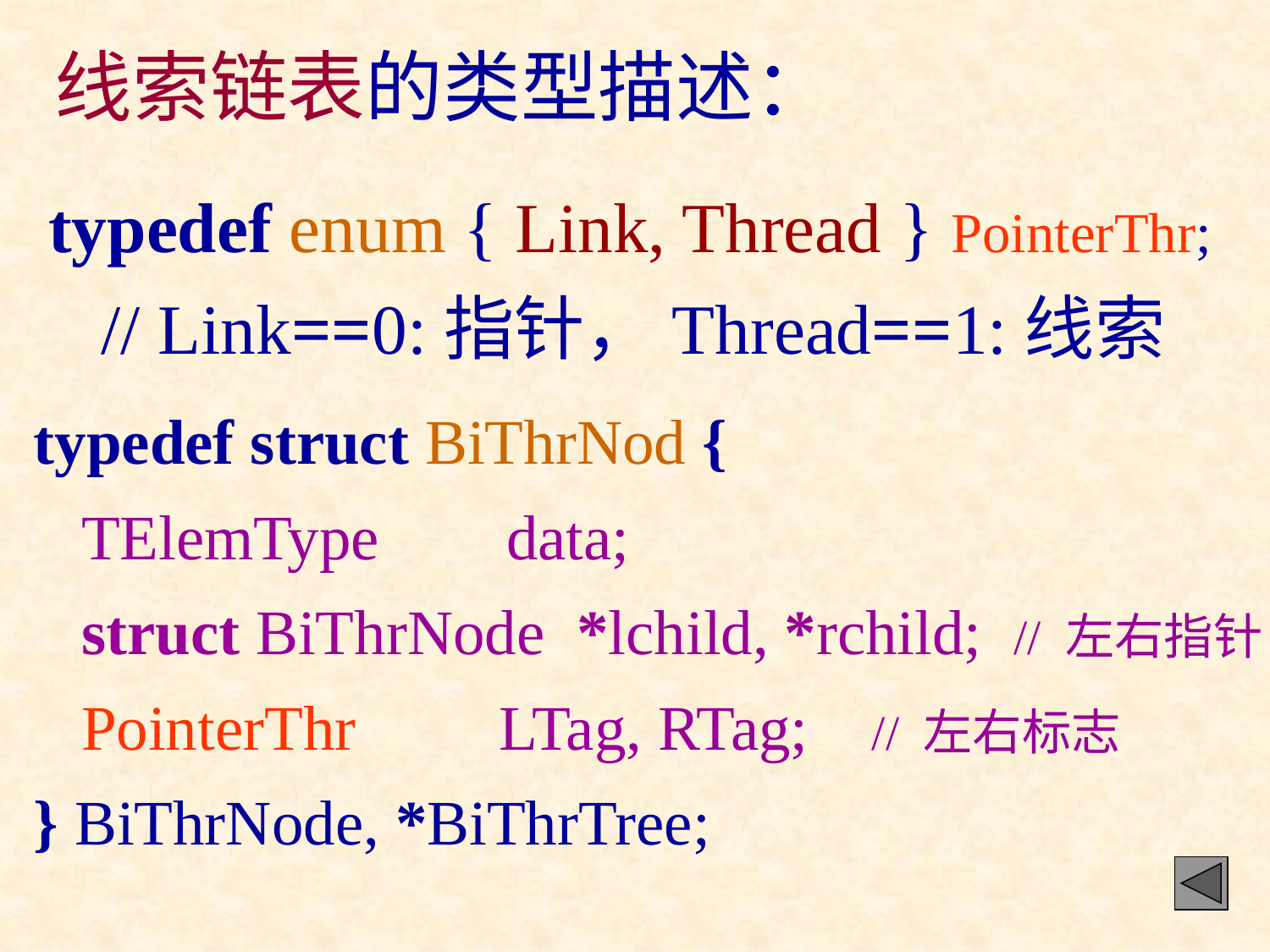

线索链表的类型描述：
  typedef enum { Link, Thread } PointerThr;
     // Link==0:指针，Thread==1:线索
typedef struct BiThrNod {
   TElemType        data;
   struct BiThrNode  *lchild, *rchild;  // 左右指针
   PointerThr         LTag, RTag;    // 左右标志
} BiThrNode, *BiThrTree;